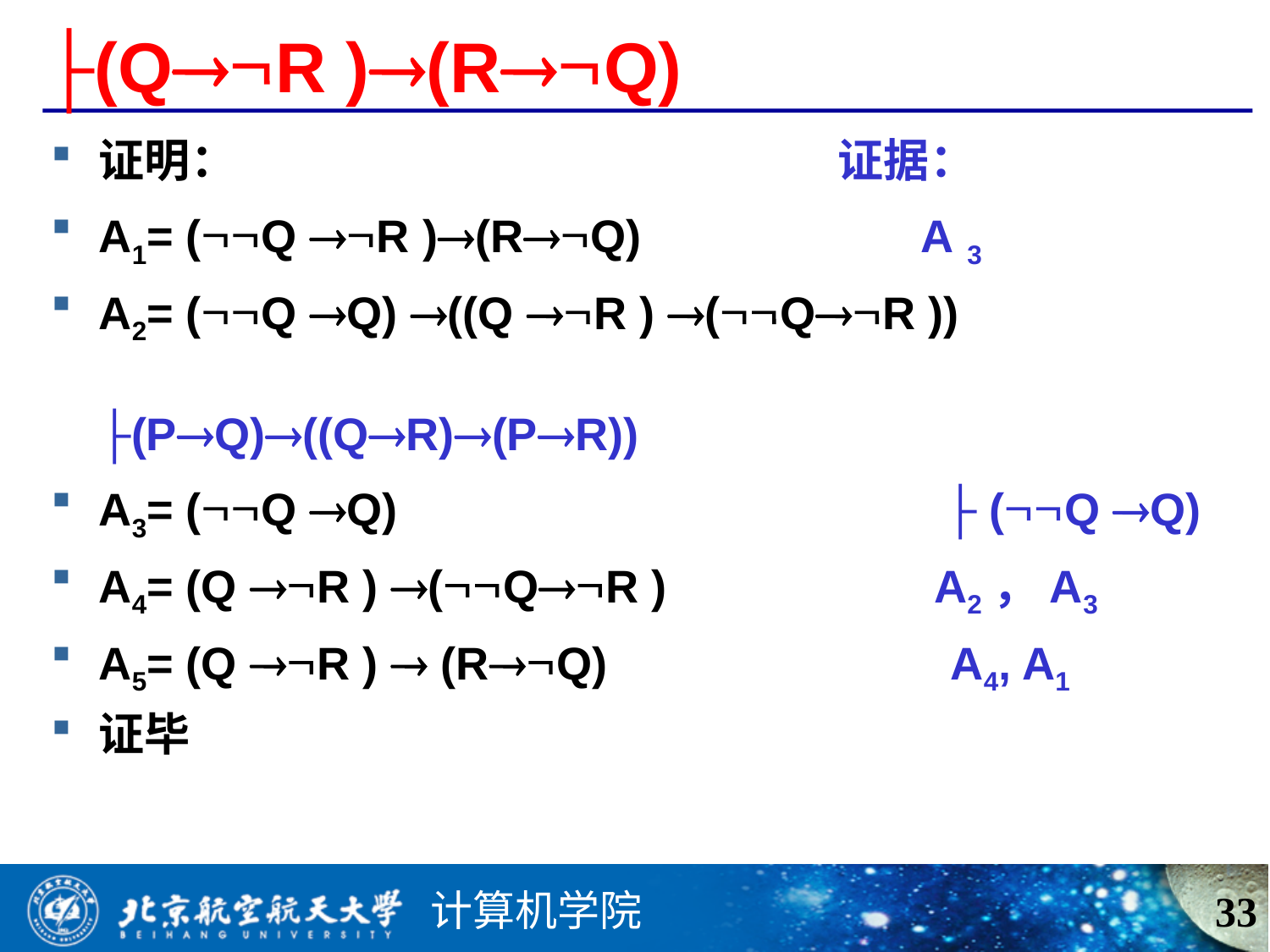

# ├(Q→¬R )→(R→¬Q)
证明：                                                          证据：
A1= (¬¬Q →¬R )→(R→¬Q)                      A 3
A2= (¬¬Q →Q) →((Q →¬R ) →(¬¬Q→¬R ))
                                                     ├(P→Q)→((Q→R)→(P→R))
A3= (¬¬Q →Q)                                           ├ (¬¬Q →Q)
A4= (Q →¬R ) →(¬¬Q→¬R )                     A2，A3
A5= (Q →¬R ) → (R→¬Q)                           A4, A1
证毕